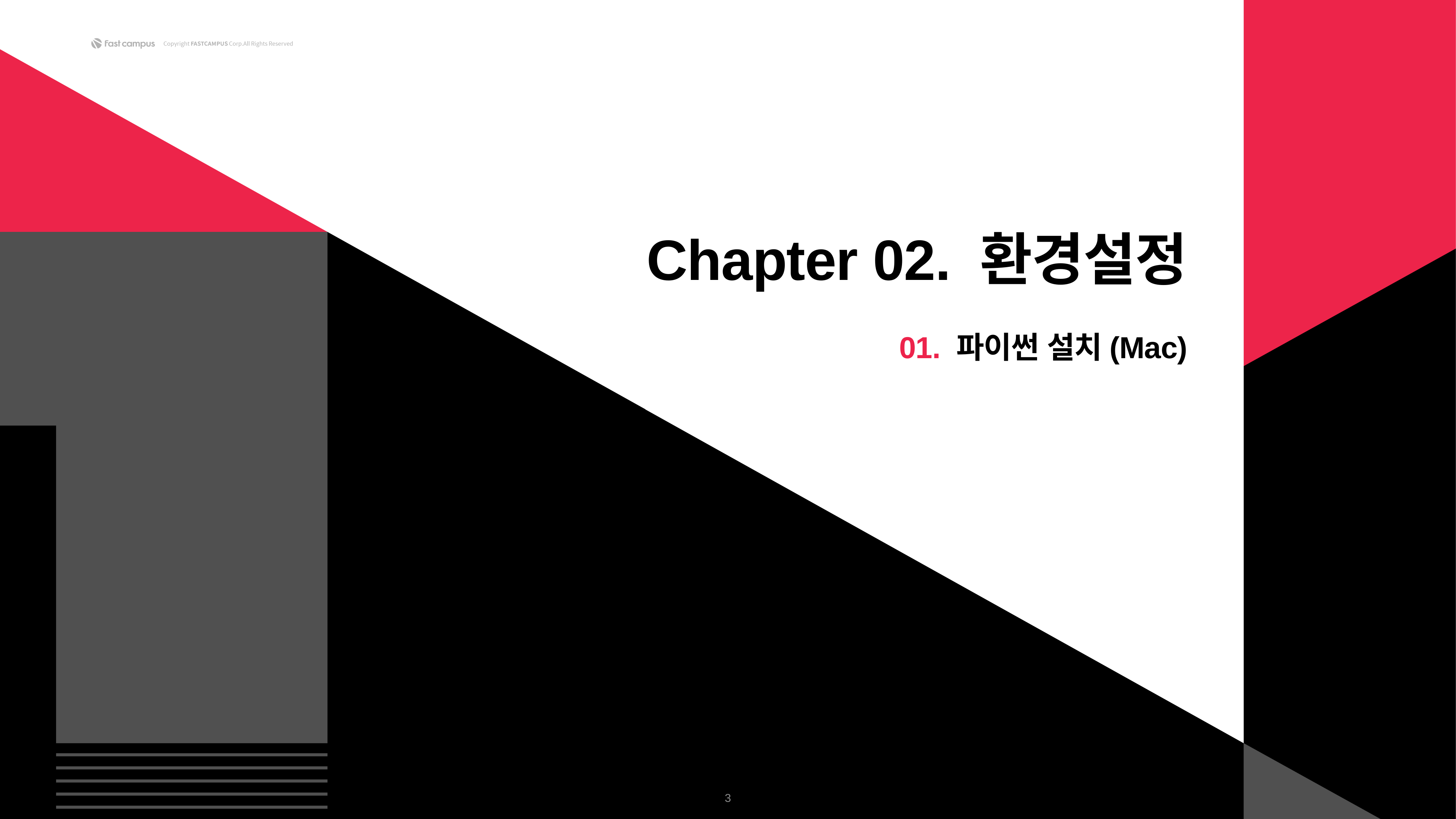

Chapter 02. 환경설정

01. 파이썬 설치(Mac)
3